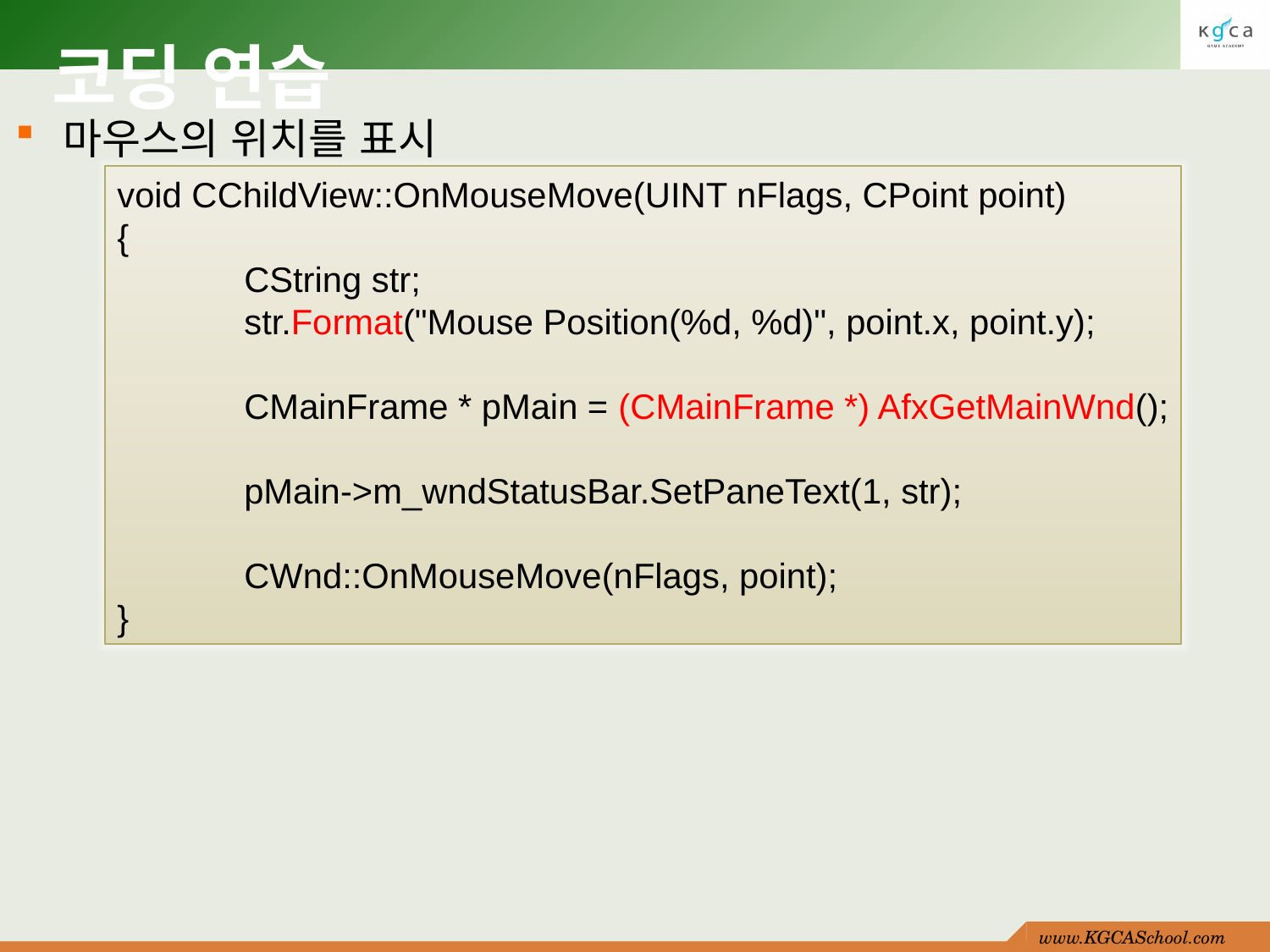

# 코딩 연습
마우스의 위치를 표시

void CChildView::OnMouseMove(UINT nFlags, CPoint point)
{
	CString str;
	str.Format("Mouse Position(%d, %d)", point.x, point.y);

	CMainFrame * pMain = (CMainFrame *) AfxGetMainWnd();

	pMain->m_wndStatusBar.SetPaneText(1, str);

	CWnd::OnMouseMove(nFlags, point);
}